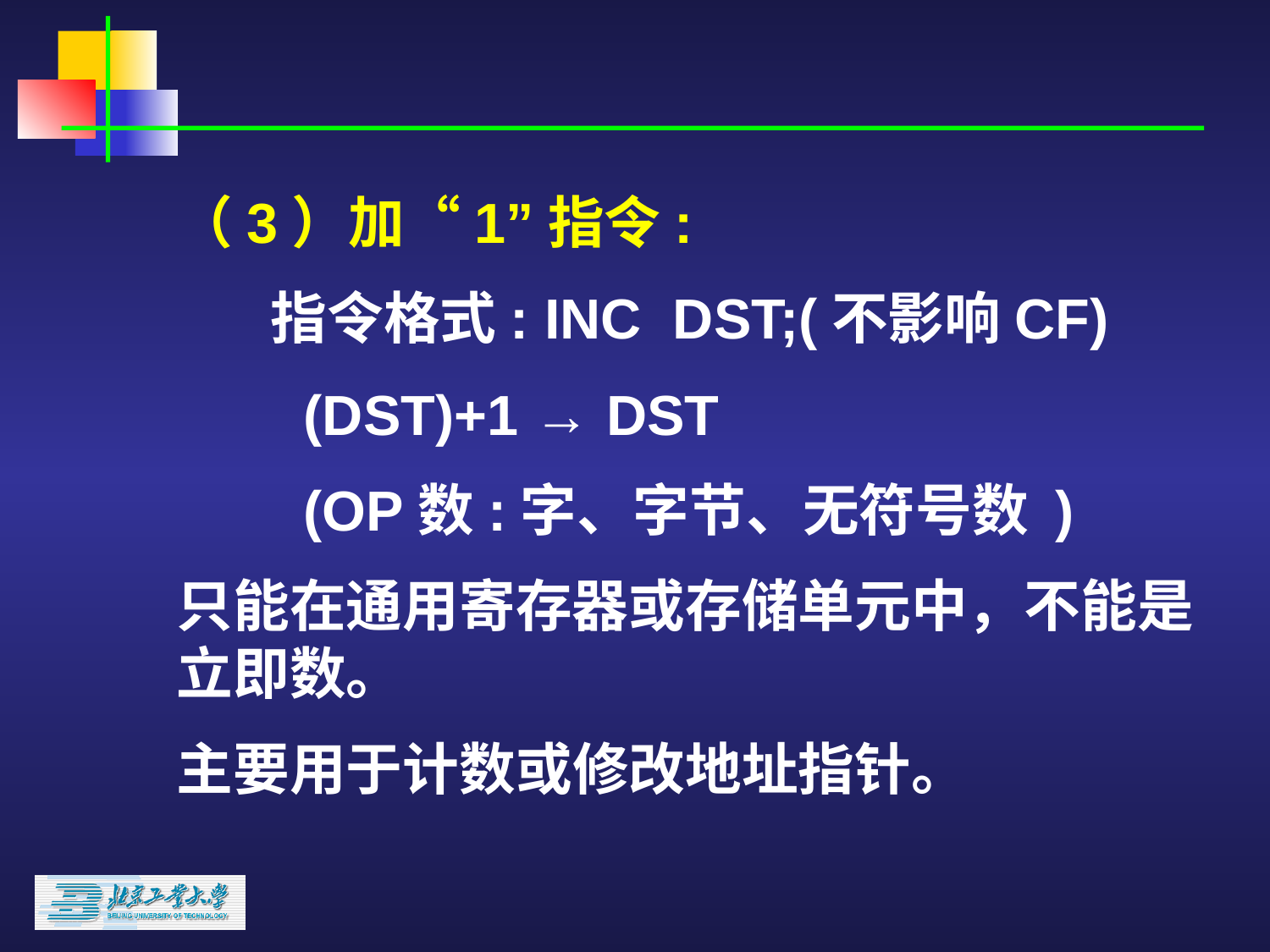

（3）加“1”指令:
指令格式: INC  DST;(不影响CF)
	(DST)+1 → DST
    	(OP数:字、字节、无符号数 )
只能在通用寄存器或存储单元中，不能是立即数。
主要用于计数或修改地址指针。